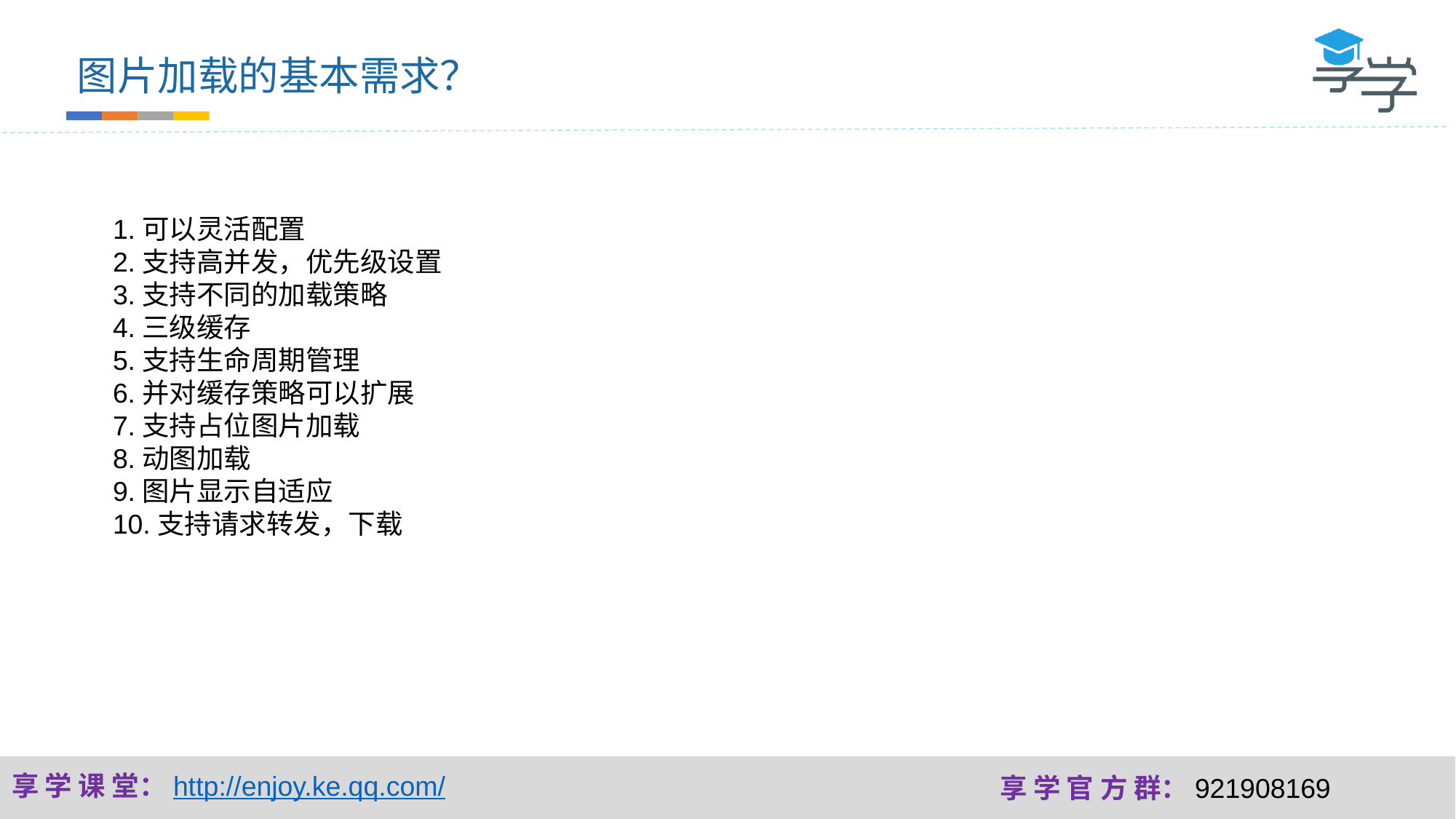

图片加载的基本需求？

1.可以灵活配置
2.支持高并发，优先级设置
3.支持不同的加载策略
4.三级缓存
5.支持生命周期管理
6.并对缓存策略可以扩展
7.支持占位图片加载
8.动图加载
9.图片显示自适应
10.支持请求转发，下载